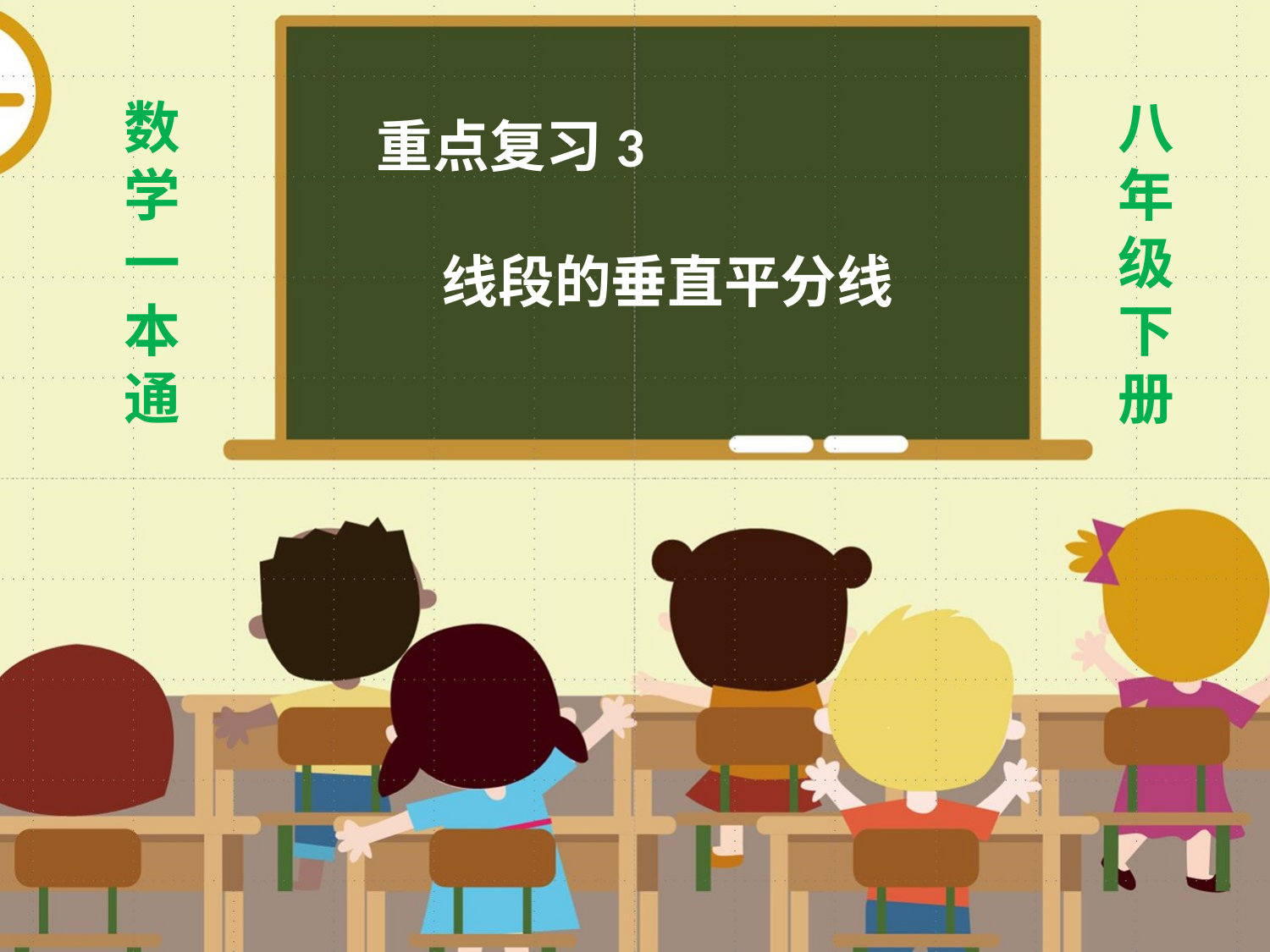

数
学
一
本
通
八年级下册
重点复习3

    线段的垂直平分线